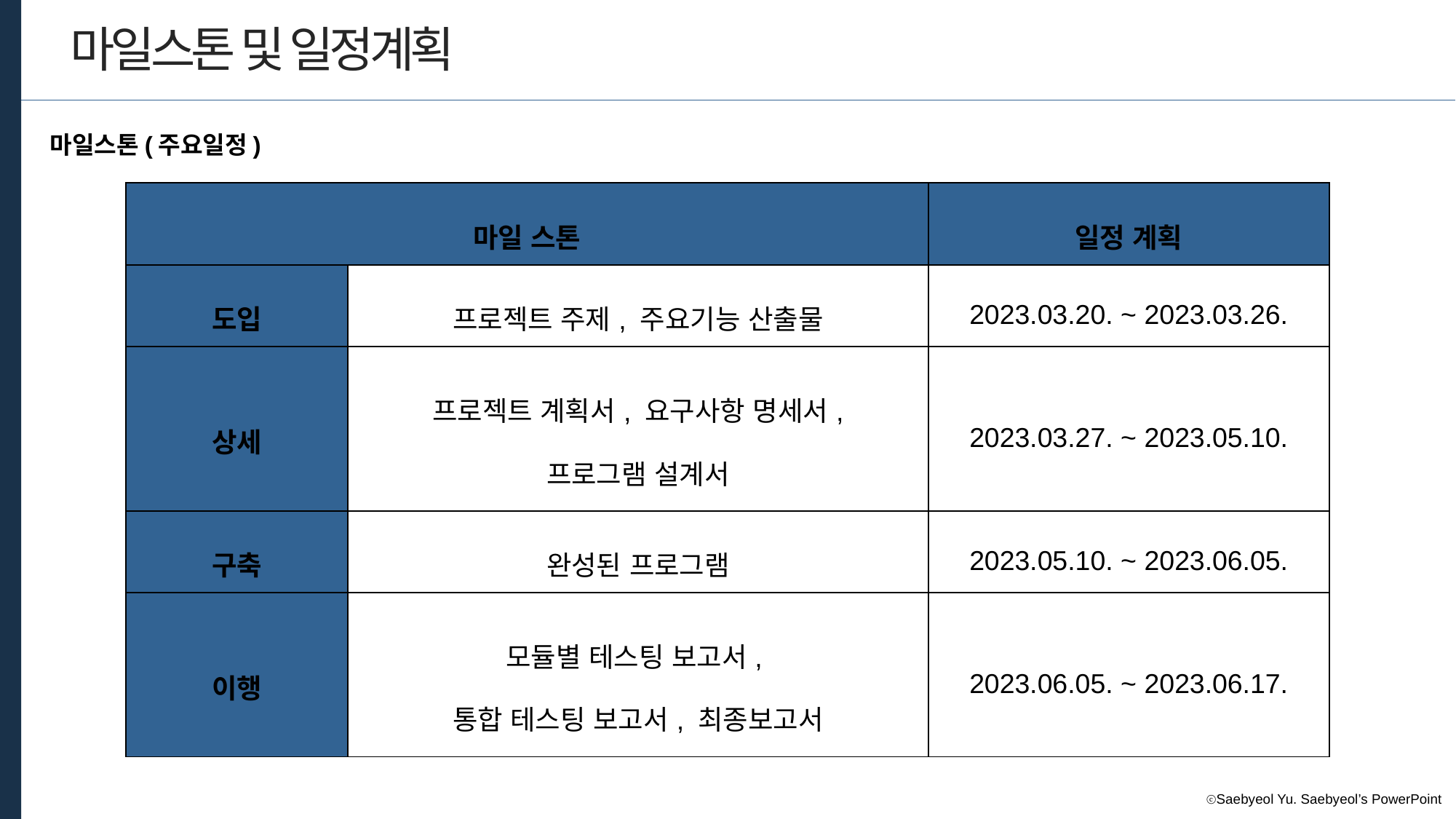

마일스톤 및 일정계획
마일스톤(주요일정)
| 마일 스톤 |  | 일정 계획 |
| --- | --- | --- |
| 도입 | 프로젝트 주제, 주요기능 산출물 | 2023.03.20. ~ 2023.03.26. |
| 상세 | 프로젝트 계획서, 요구사항 명세서, 프로그램 설계서 | 2023.03.27. ~ 2023.05.10. |
| 구축 | 완성된 프로그램 | 2023.05.10. ~ 2023.06.05. |
| 이행 | 모듈별 테스팅 보고서, 통합 테스팅 보고서, 최종보고서 | 2023.06.05. ~ 2023.06.17. |